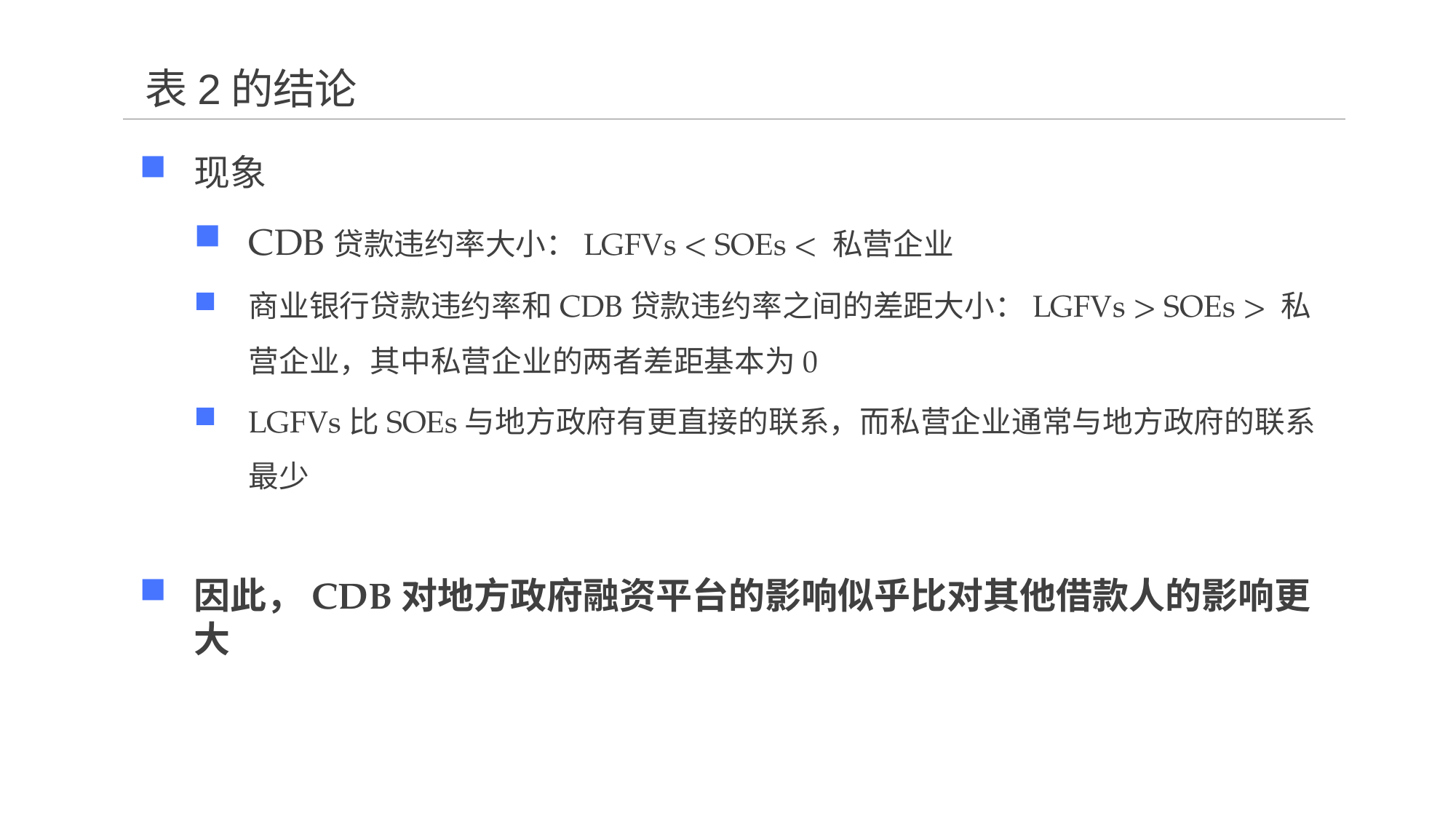

# 表2的结论
现象
CDB贷款违约率大小：LGFVs < SOEs < 私营企业
商业银行贷款违约率和CDB贷款违约率之间的差距大小：LGFVs > SOEs > 私营企业，其中私营企业的两者差距基本为0
LGFVs比SOEs与地方政府有更直接的联系，而私营企业通常与地方政府的联系最少

因此，CDB对地方政府融资平台的影响似乎比对其他借款人的影响更大